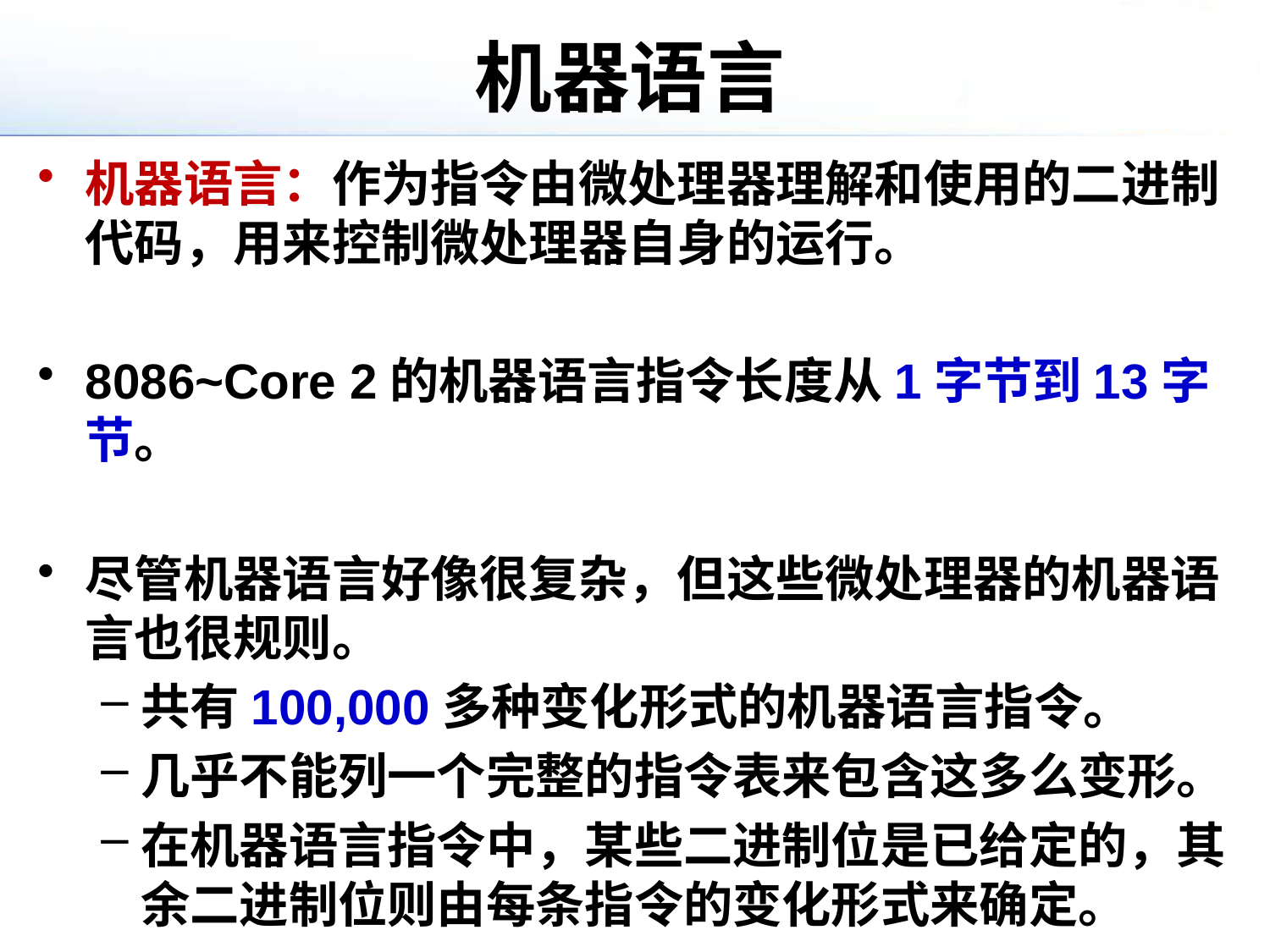

# 机器语言
机器语言：作为指令由微处理器理解和使用的二进制代码，用来控制微处理器自身的运行。

8086~Core 2的机器语言指令长度从1字节到13字节。

尽管机器语言好像很复杂，但这些微处理器的机器语言也很规则。
共有100,000多种变化形式的机器语言指令。
几乎不能列一个完整的指令表来包含这多么变形。
在机器语言指令中，某些二进制位是已给定的，其余二进制位则由每条指令的变化形式来确定。